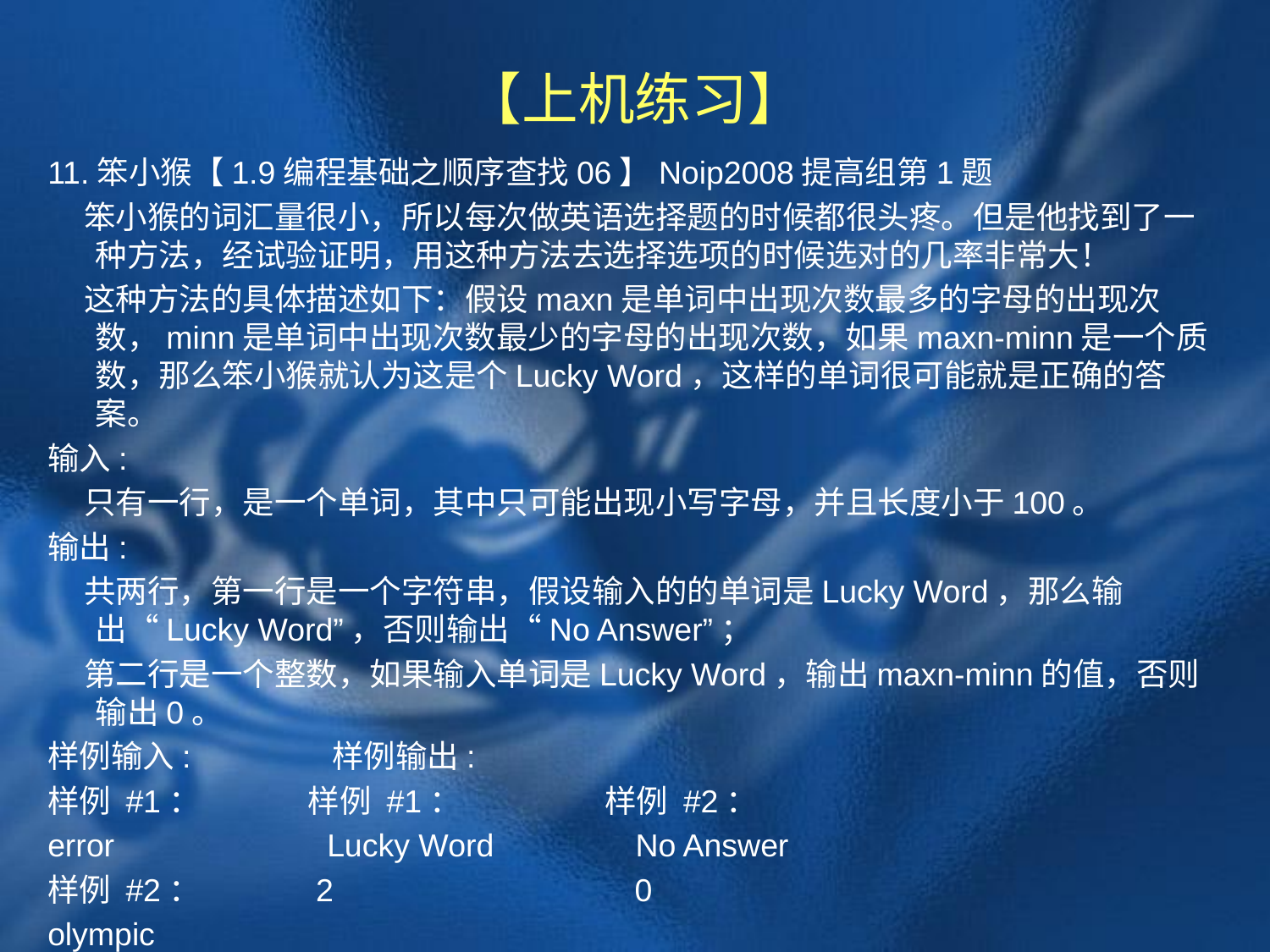

# 【上机练习】
11.笨小猴【1.9编程基础之顺序查找06】Noip2008提高组第1题
    笨小猴的词汇量很小，所以每次做英语选择题的时候都很头疼。但是他找到了一种方法，经试验证明，用这种方法去选择选项的时候选对的几率非常大！
    这种方法的具体描述如下：假设maxn是单词中出现次数最多的字母的出现次数，minn是单词中出现次数最少的字母的出现次数，如果maxn-minn是一个质数，那么笨小猴就认为这是个Lucky Word，这样的单词很可能就是正确的答案。
输入:
    只有一行，是一个单词，其中只可能出现小写字母，并且长度小于100。
输出:
    共两行，第一行是一个字符串，假设输入的的单词是Lucky Word，那么输出“Lucky Word”，否则输出“No Answer”；
    第二行是一个整数，如果输入单词是Lucky Word，输出maxn-minn的值，否则输出0。
样例输入:               样例输出:
样例 #1：               样例 #1：                    样例 #2：
error                        Lucky Word                No Answer
样例 #2：               2                                  0
olympic